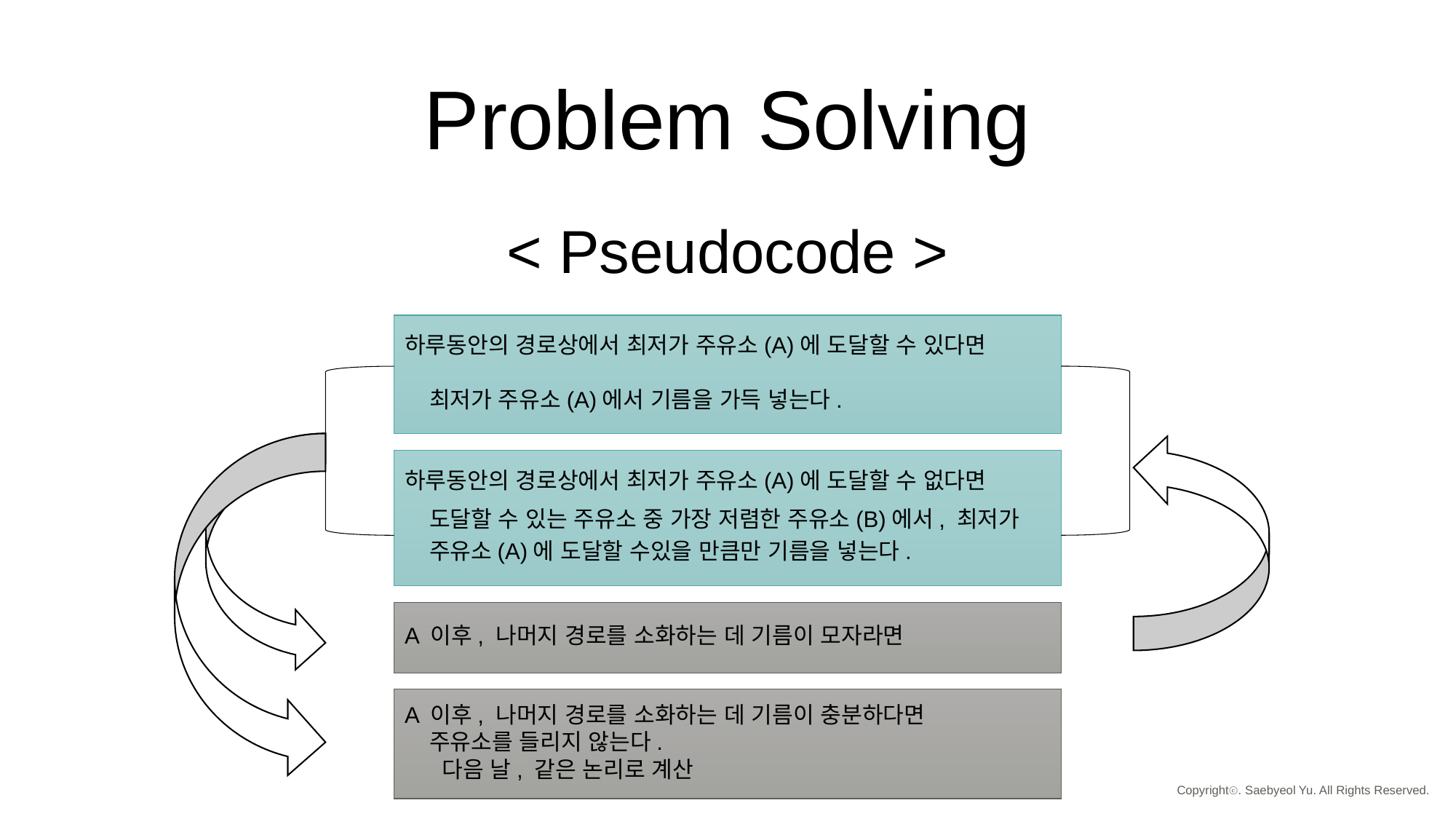

# Problem Solving

< Pseudocode >

하루동안의 경로상에서 최저가 주유소(A)에 도달할 수 있다면

   최저가 주유소(A)에서 기름을 가득 넣는다.

하루동안의 경로상에서 최저가 주유소(A)에 도달할 수 없다면

   도달할 수 있는 주유소 중 가장 저렴한 주유소(B)에서, 최저가

   주유소(A)에 도달할 수있을 만큼만 기름을 넣는다.

A 이후, 나머지 경로를 소화하는 데 기름이 모자라면

A 이후, 나머지 경로를 소화하는 데 기름이 충분하다면
   주유소를 들리지 않는다.
     다음 날, 같은 논리로 계산